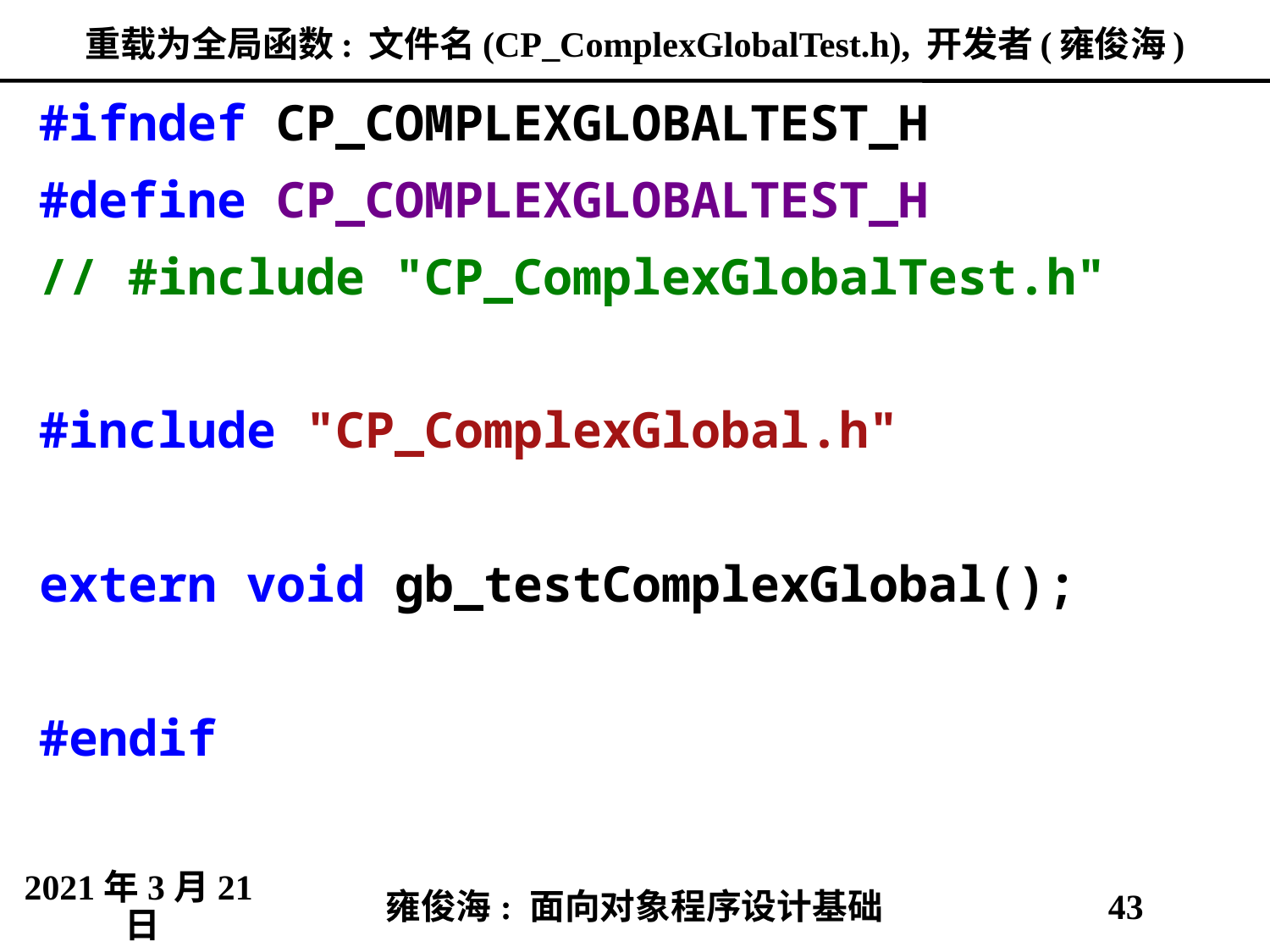

# 重载为全局函数: 文件名(CP_ComplexGlobalTest.h), 开发者(雍俊海)

#ifndef CP_COMPLEXGLOBALTEST_H
#define CP_COMPLEXGLOBALTEST_H
// #include "CP_ComplexGlobalTest.h"

#include "CP_ComplexGlobal.h"

extern void gb_testComplexGlobal();

#endif
2021年3月21日
雍俊海: 面向对象程序设计基础
43